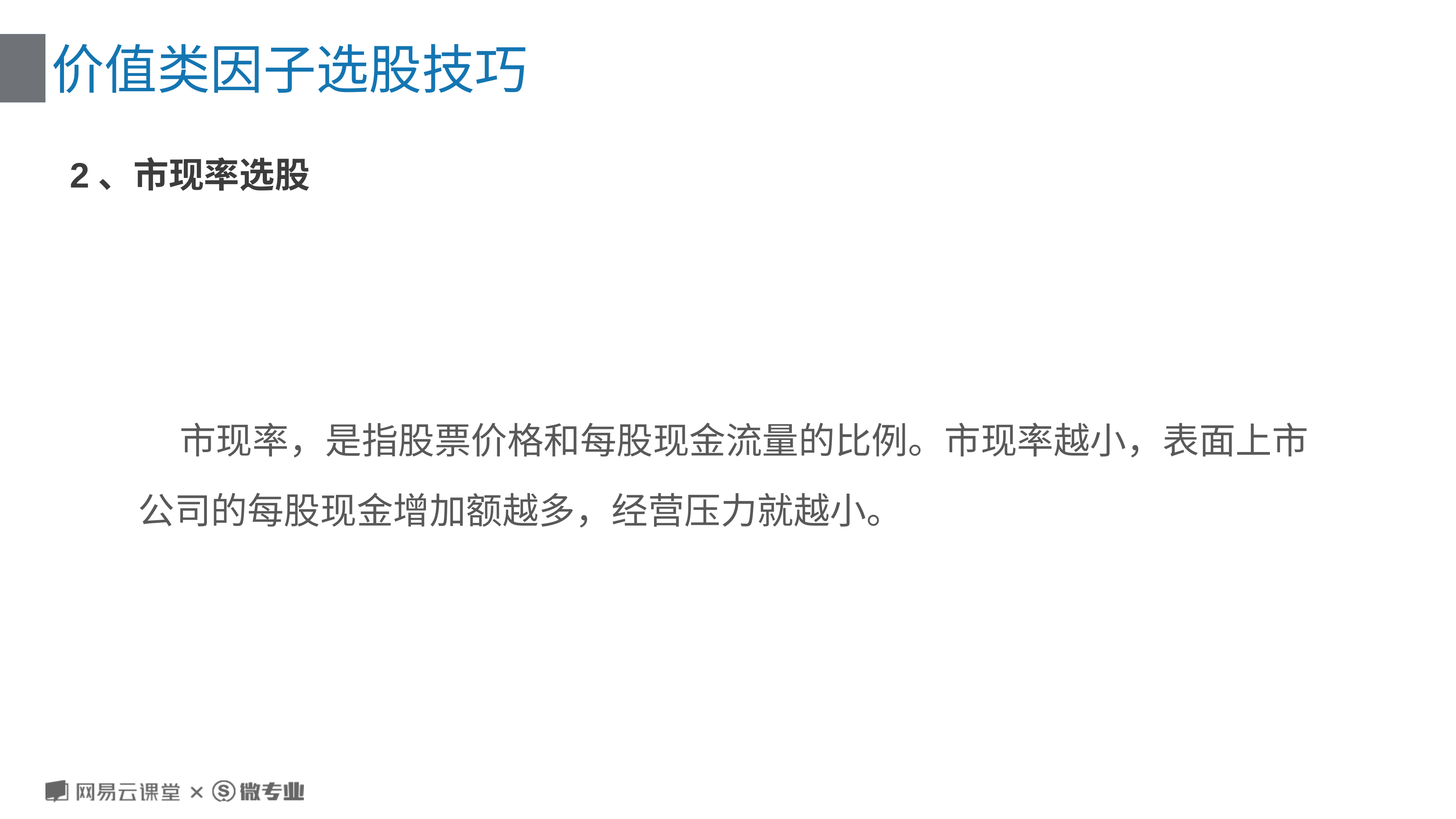

# 价值类因子选股技巧
2、市现率选股
    市现率，是指股票价格和每股现金流量的比例。市现率越小，表面上市公司的每股现金增加额越多，经营压力就越小。